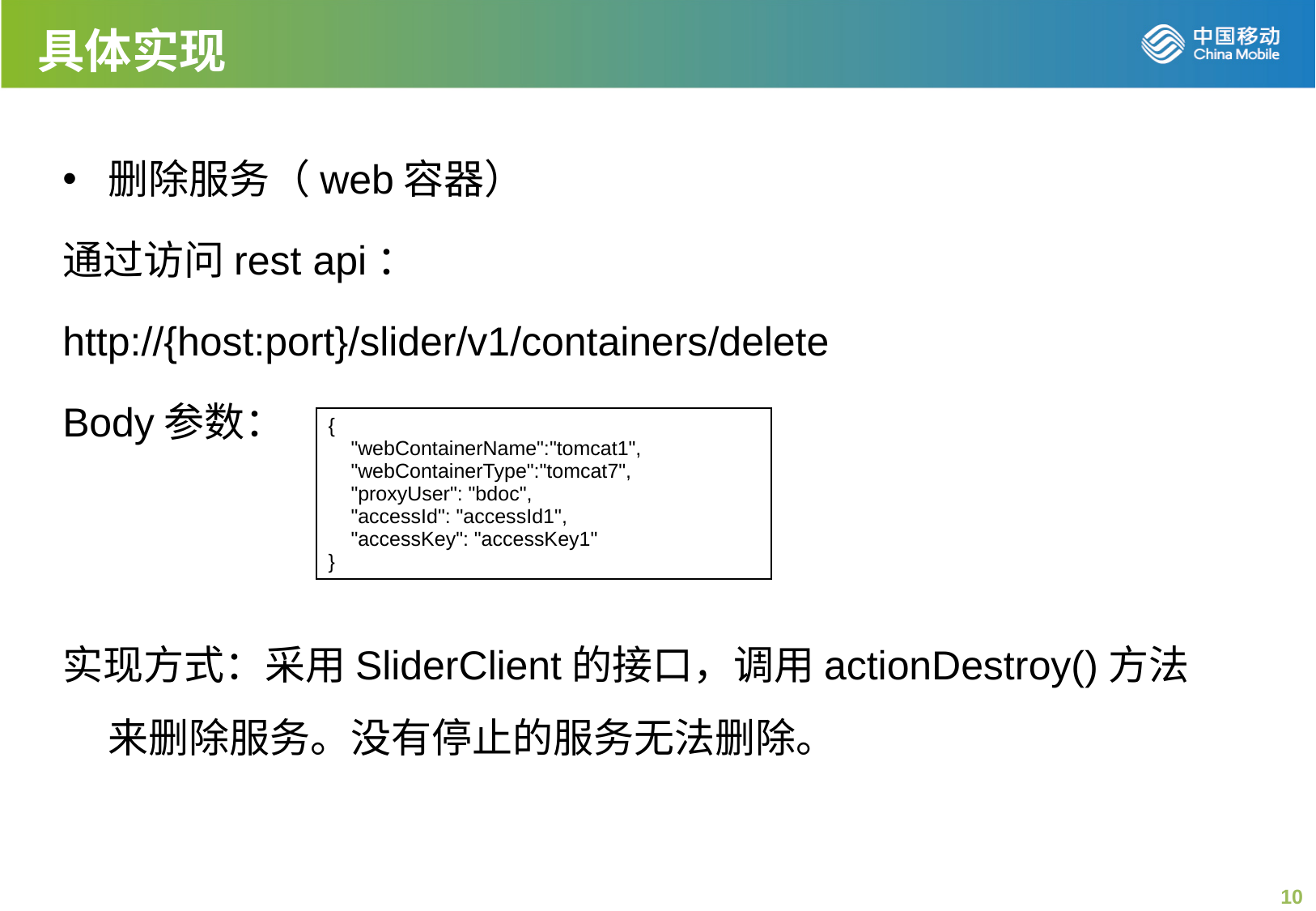

# 具体实现
删除服务（web容器）
通过访问rest api：
http://{host:port}/slider/v1/containers/delete
Body参数：

实现方式：采用SliderClient的接口，调用actionDestroy()方法来删除服务。没有停止的服务无法删除。
| {     "webContainerName":"tomcat1",     "webContainerType":"tomcat7",     "proxyUser": "bdoc",     "accessId": "accessId1",     "accessKey": "accessKey1" } |
| --- |